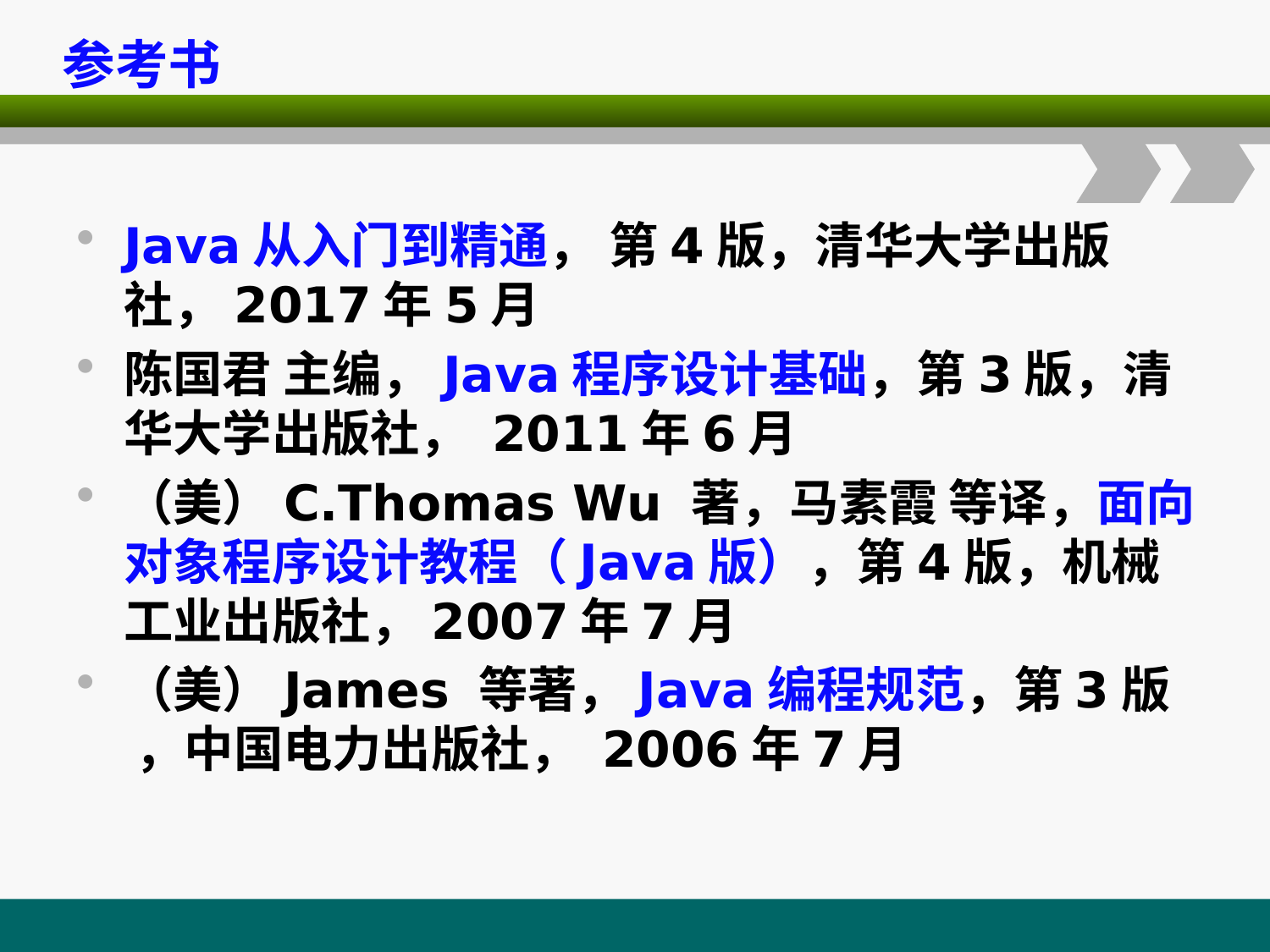

# 参考书
Java从入门到精通， 第4版，清华大学出版社，2017年5月
陈国君 主编，Java程序设计基础，第3版，清华大学出版社， 2011年6月
（美）C.Thomas Wu 著，马素霞 等译，面向对象程序设计教程（Java版），第4版，机械工业出版社，2007年7月
（美）James 等著，Java编程规范，第3版 ，中国电力出版社， 2006年7月
2